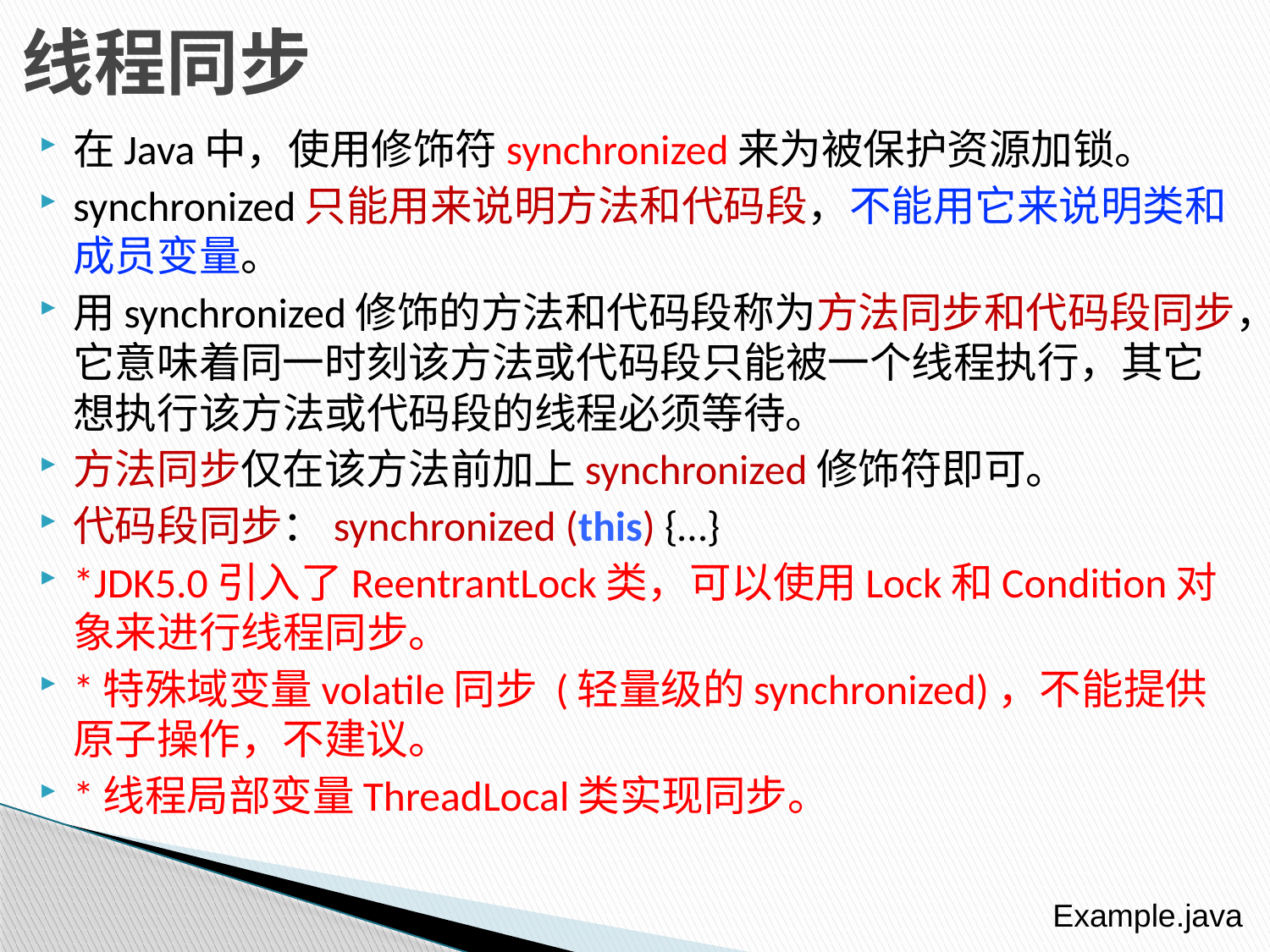

# 线程同步
在Java中，使用修饰符synchronized来为被保护资源加锁。
synchronized只能用来说明方法和代码段，不能用它来说明类和成员变量。
用synchronized修饰的方法和代码段称为方法同步和代码段同步，它意味着同一时刻该方法或代码段只能被一个线程执行，其它想执行该方法或代码段的线程必须等待。
方法同步仅在该方法前加上synchronized修饰符即可。
代码段同步：synchronized (this) {…}
*JDK5.0引入了ReentrantLock类，可以使用Lock和Condition对象来进行线程同步。
*特殊域变量volatile同步 (轻量级的synchronized)，不能提供原子操作，不建议。
*线程局部变量ThreadLocal类实现同步。
Example.java